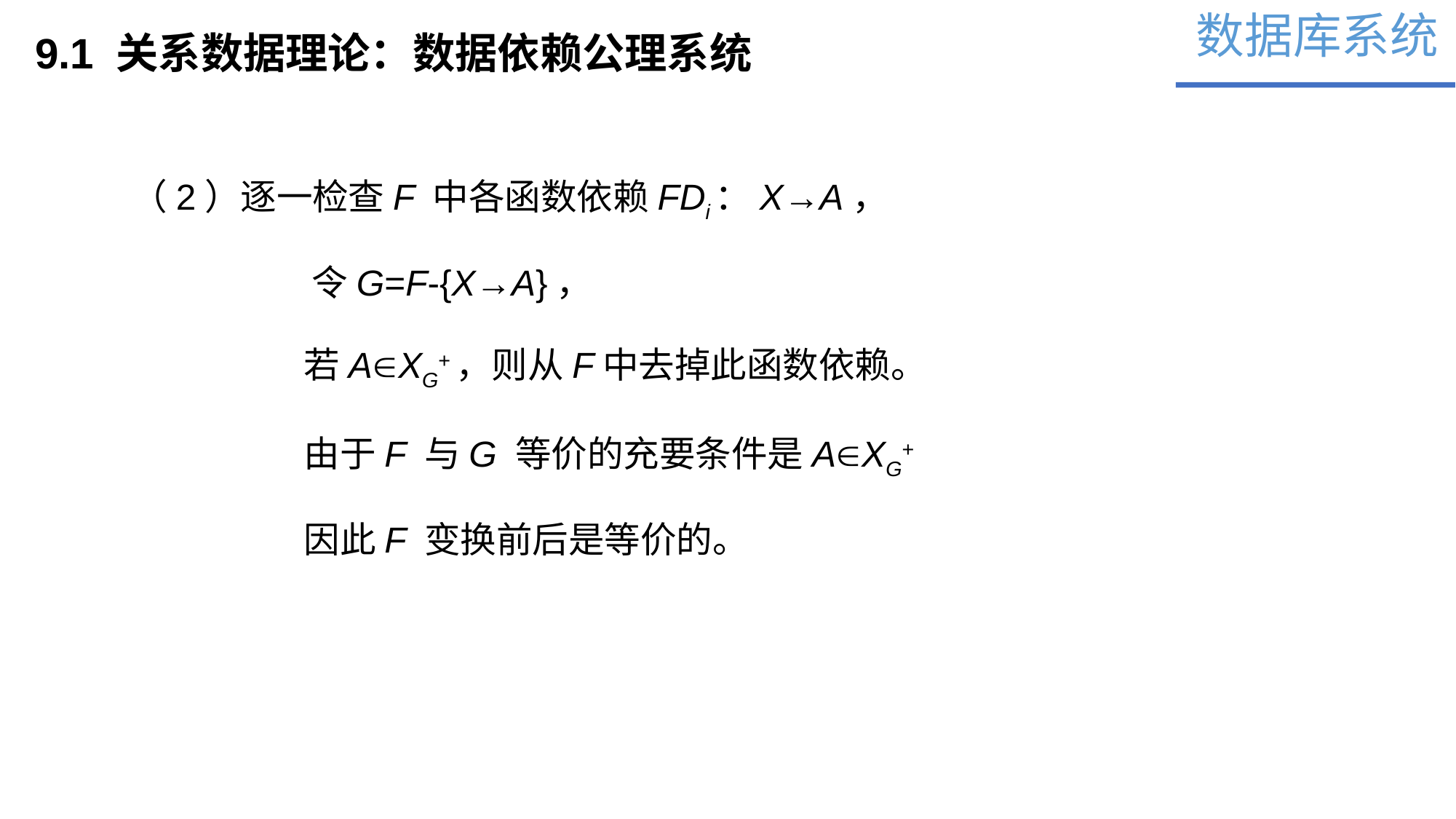

数据库系统
9.1 关系数据理论：数据依赖公理系统

（2）逐一检查F 中各函数依赖FDi：X→A，
    	        令G=F-{X→A}，
   	       若A∈XG+，则从F中去掉此函数依赖。
   	       由于F 与G 等价的充要条件是A∈XG+
   	       因此F 变换前后是等价的。